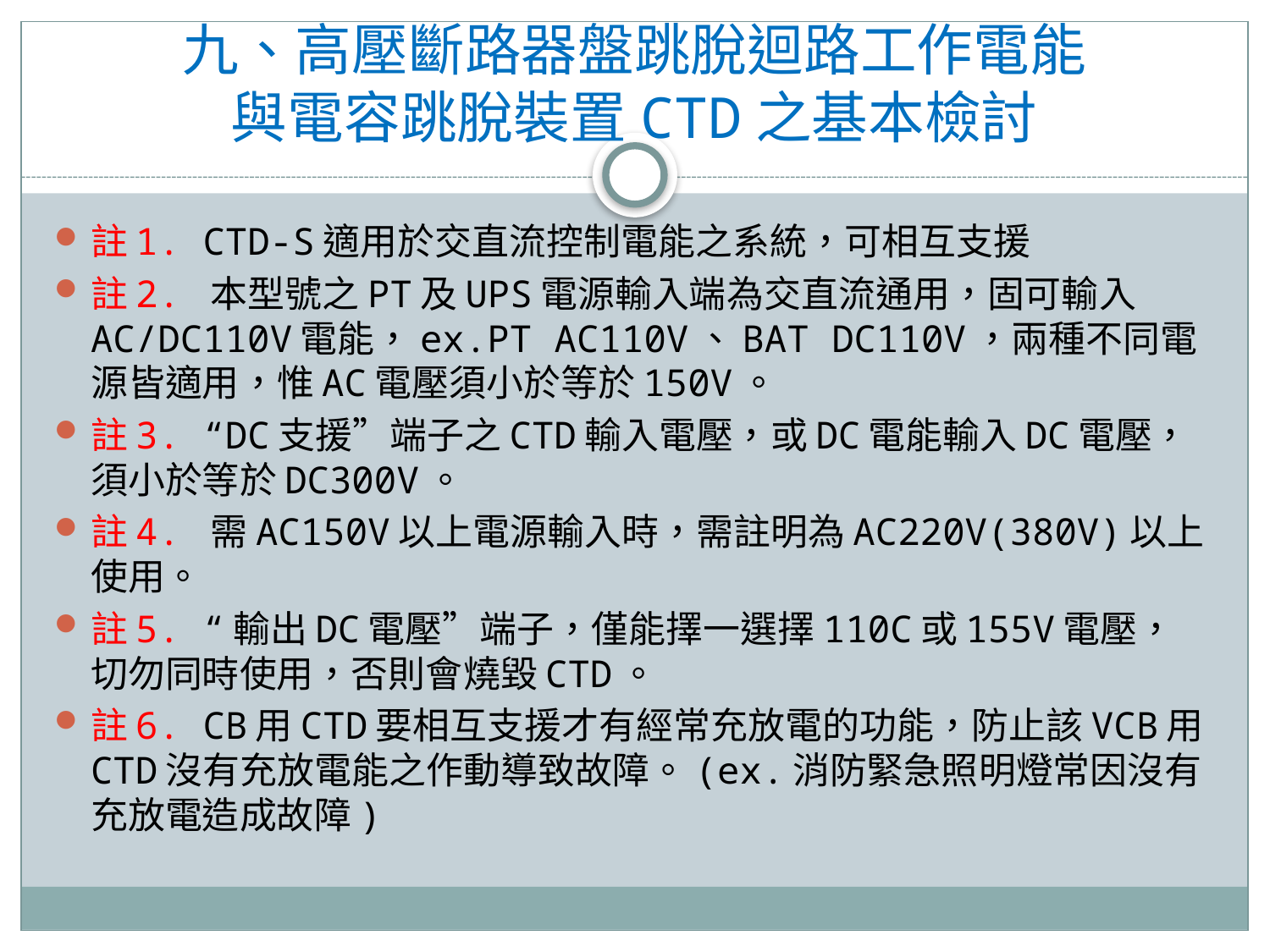

# 九、高壓斷路器盤跳脫迴路工作電能 與電容跳脫裝置CTD之基本檢討
註1. CTD-S適用於交直流控制電能之系統，可相互支援
註2. 本型號之PT及UPS電源輸入端為交直流通用，固可輸入AC/DC110V電能，ex.PT AC110V、BAT DC110V，兩種不同電源皆適用，惟AC電壓須小於等於150V。
註3. “DC支援”端子之CTD輸入電壓，或DC電能輸入DC電壓，須小於等於DC300V。
註4. 需AC150V以上電源輸入時，需註明為AC220V(380V)以上使用。
註5. “輸出DC電壓”端子，僅能擇一選擇110C或155V電壓，切勿同時使用，否則會燒毀CTD。
註6. CB用CTD要相互支援才有經常充放電的功能，防止該VCB用CTD沒有充放電能之作動導致故障。(ex.消防緊急照明燈常因沒有充放電造成故障)